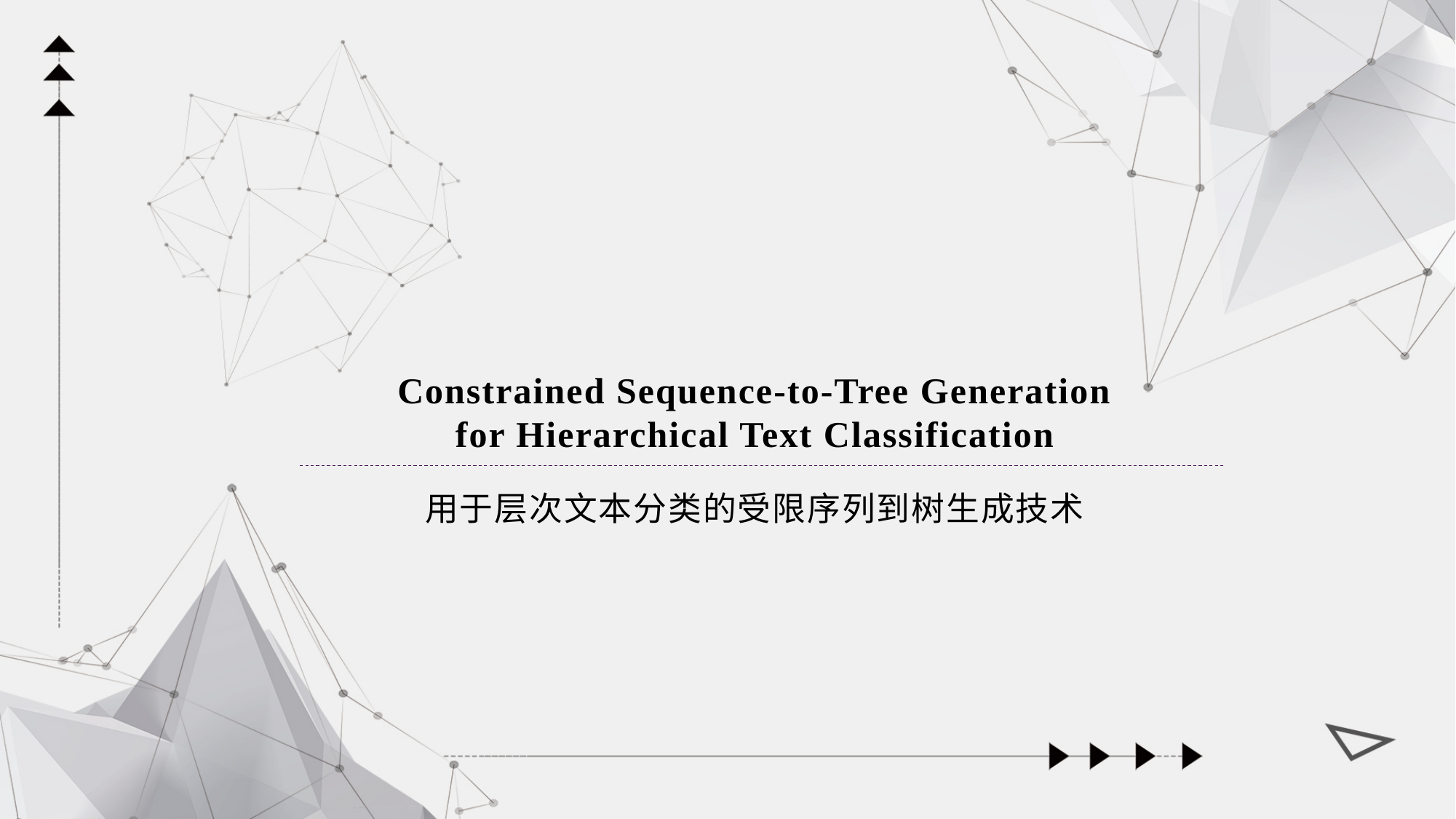

Constrained Sequence-to-Tree Generation for Hierarchical Text Classification
用于层次文本分类的受限序列到树生成技术